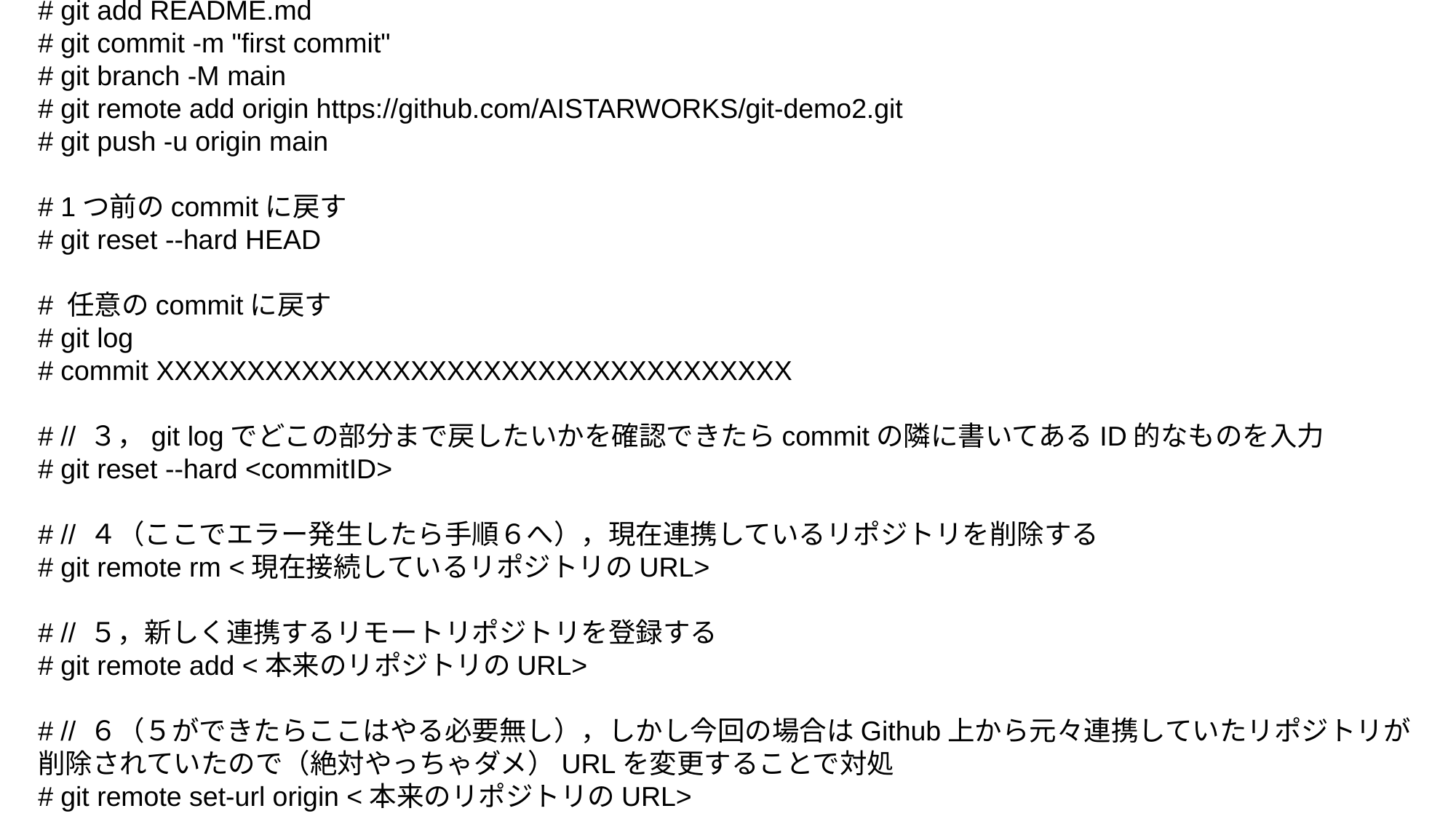

ユーザー名を設定する。
# git config --global user.name "ユーザー名"
# メールアドレスを設定する。
# git config --global user.email メールアドレス
# git init
# git add README.md
# git commit -m "first commit"
# git branch -M main
# git remote add origin https://github.com/AISTARWORKS/git-demo2.git
# git push -u origin main
# 1つ前のcommitに戻す
# git reset --hard HEAD
# 任意のcommitに戻す
# git log
# commit XXXXXXXXXXXXXXXXXXXXXXXXXXXXXXXXXXX
# // ３，git logでどこの部分まで戻したいかを確認できたらcommitの隣に書いてあるID的なものを入力
# git reset --hard <commitID>
# // ４（ここでエラー発生したら手順６へ），現在連携しているリポジトリを削除する
# git remote rm <現在接続しているリポジトリのURL>
# // ５，新しく連携するリモートリポジトリを登録する
# git remote add <本来のリポジトリのURL>
# // ６（５ができたらここはやる必要無し），しかし今回の場合はGithub上から元々連携していたリポジトリが削除されていたので（絶対やっちゃダメ）URLを変更することで対処
# git remote set-url origin <本来のリポジトリのURL>
# // ７，最後は強引にmain or masterブランチにpushして内容を反映させる
# git push -f origin main or master